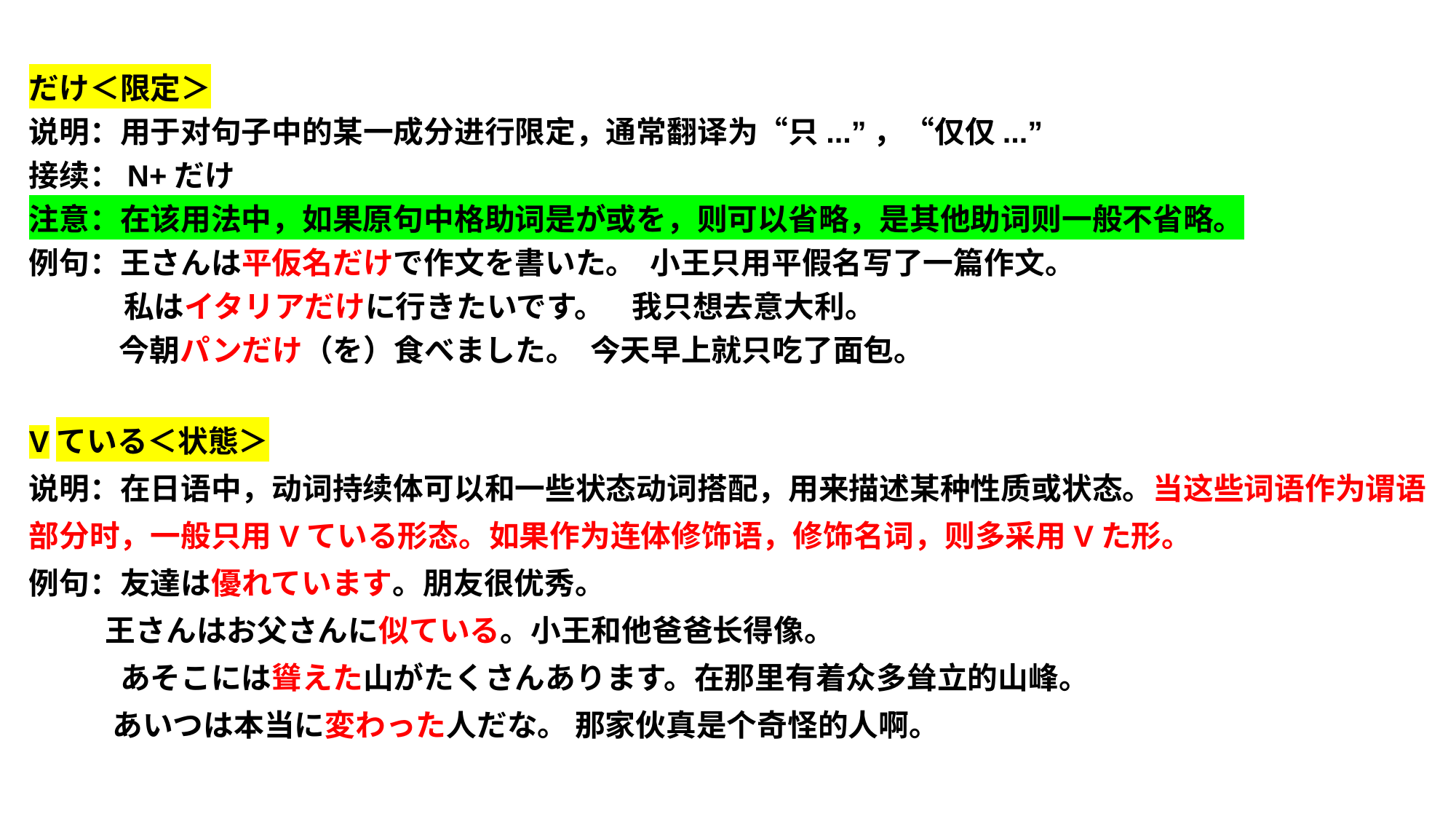

だけ＜限定＞
说明：用于对句子中的某一成分进行限定，通常翻译为“只...”，“仅仅...”
接续：N+だけ
注意：在该用法中，如果原句中格助词是が或を，则可以省略，是其他助词则一般不省略。
例句：王さんは平仮名だけで作文を書いた。  小王只用平假名写了一篇作文。
             私はイタリアだけに行きたいです。    我只想去意大利。
            今朝パンだけ（を）食べました。  今天早上就只吃了面包。

Vている＜状態＞
说明：在日语中，动词持续体可以和一些状态动词搭配，用来描述某种性质或状态。当这些词语作为谓语部分时，一般只用Vている形态。如果作为连体修饰语，修饰名词，则多采用Vた形。
例句：友達は優れています。朋友很优秀。
          王さんはお父さんに似ている。小王和他爸爸长得像。
　　　あそこには聳えた山がたくさんあります。在那里有着众多耸立的山峰。
           あいつは本当に変わった人だな。 那家伙真是个奇怪的人啊。